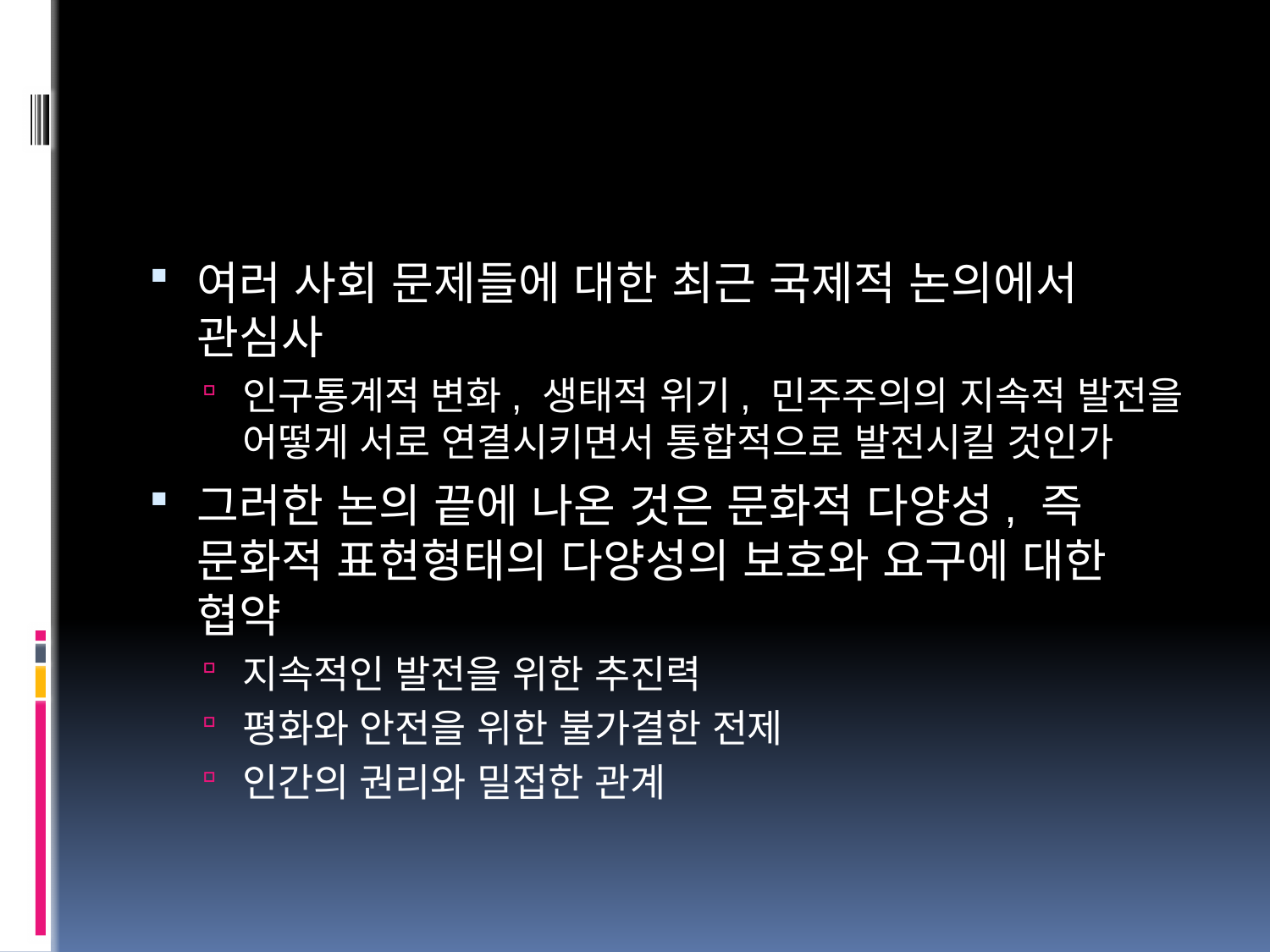

#
여러 사회 문제들에 대한 최근 국제적 논의에서 관심사
인구통계적 변화, 생태적 위기, 민주주의의 지속적 발전을 어떻게 서로 연결시키면서 통합적으로 발전시킬 것인가
그러한 논의 끝에 나온 것은 문화적 다양성, 즉 문화적 표현형태의 다양성의 보호와 요구에 대한 협약
지속적인 발전을 위한 추진력
평화와 안전을 위한 불가결한 전제
인간의 권리와 밀접한 관계